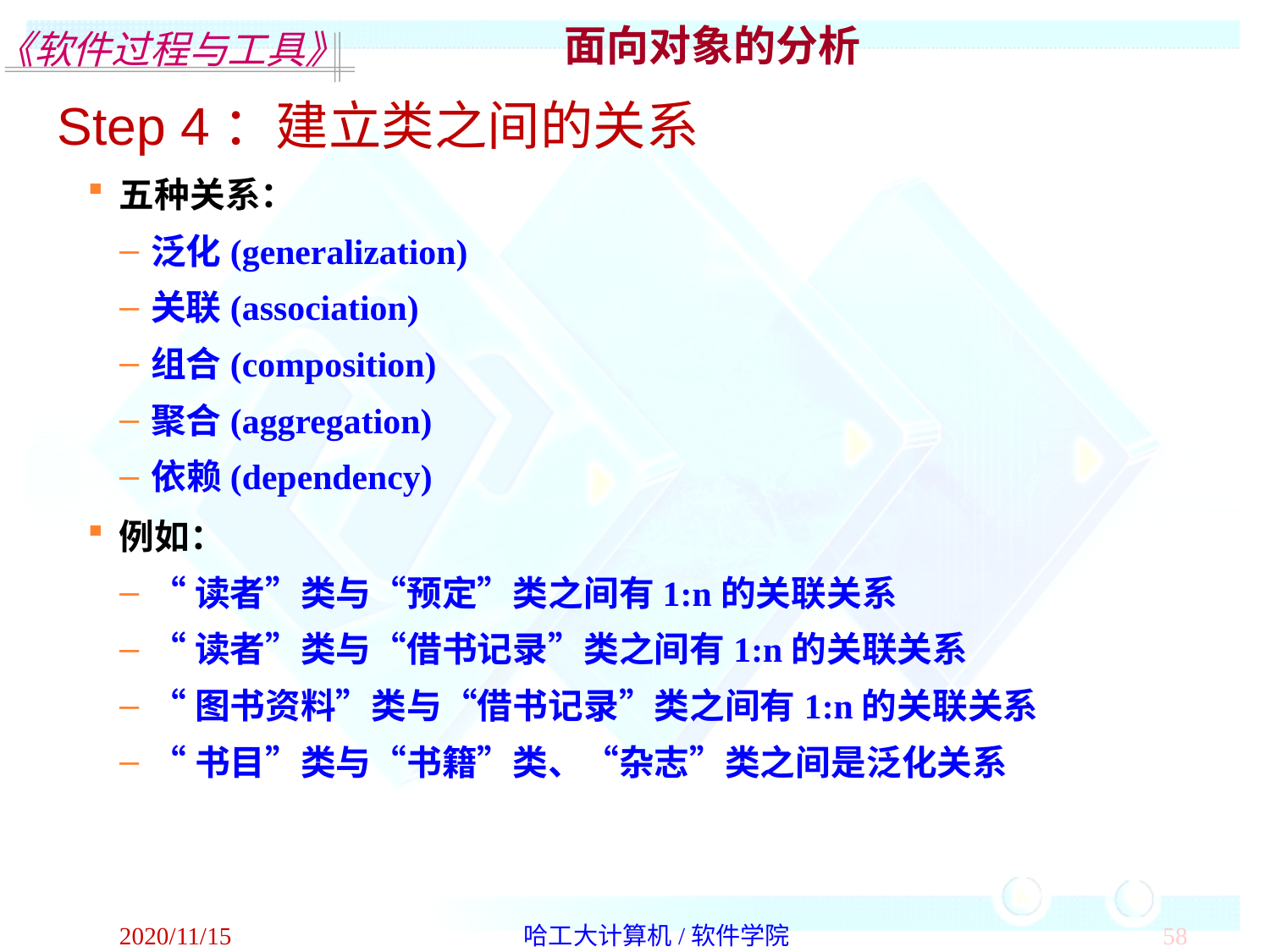

面向对象的分析
Step 4：建立类之间的关系
五种关系：
泛化(generalization)
关联(association)
组合(composition)
聚合(aggregation)
依赖(dependency)
例如：
“读者”类与“预定”类之间有1:n的关联关系
“读者”类与“借书记录”类之间有1:n的关联关系
“图书资料”类与“借书记录”类之间有1:n的关联关系
“书目”类与“书籍”类、“杂志”类之间是泛化关系